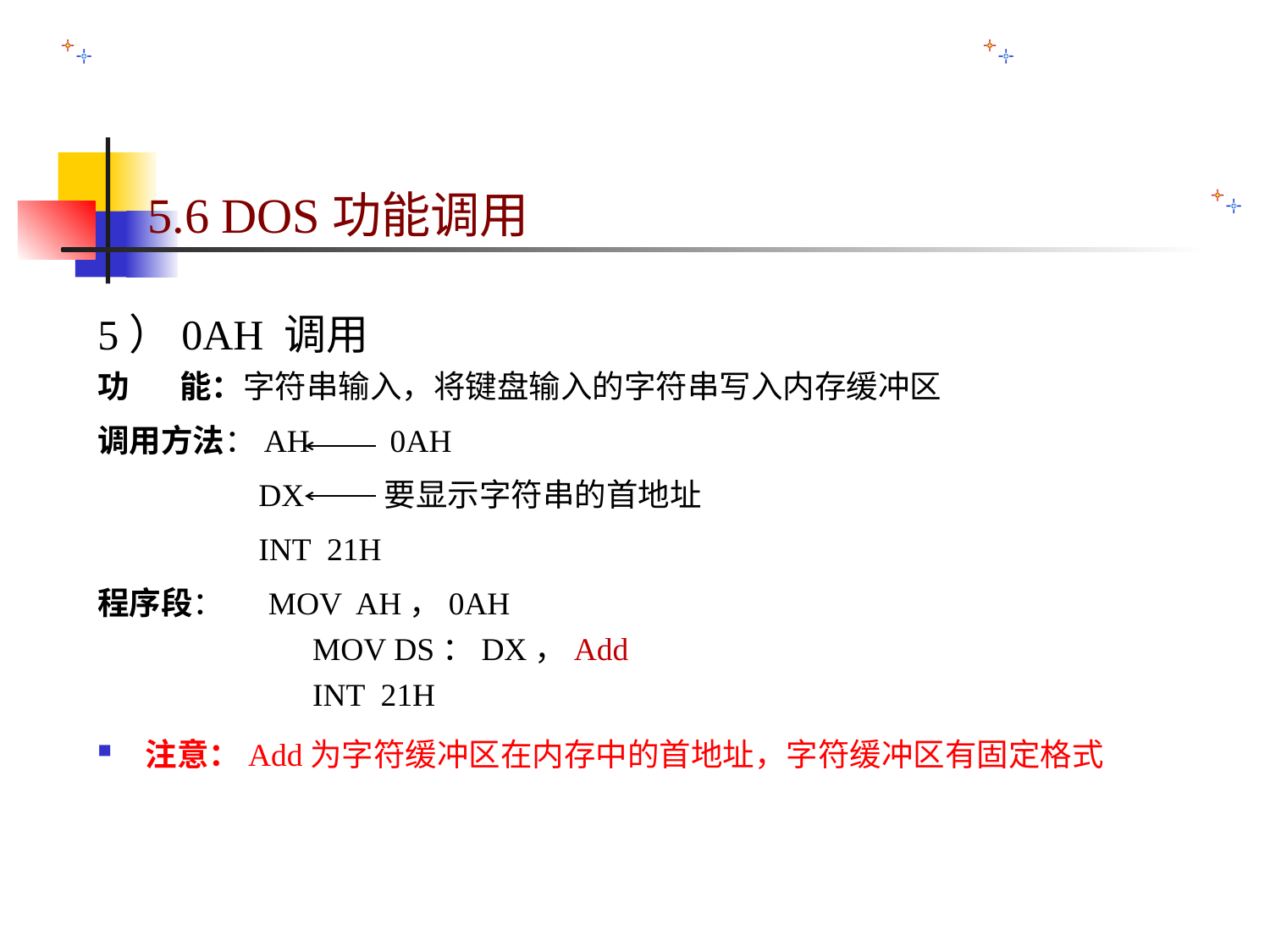

# 5.6 DOS功能调用
5）0AH 调用
功       能：字符串输入，将键盘输入的字符串写入内存缓冲区
调用方法：AH          0AH
                    DX         要显示字符串的首地址
                    INT  21H
程序段：     MOV  AH，0AH
		     MOV DS：DX，Add
       	     INT  21H
注意：Add为字符缓冲区在内存中的首地址，字符缓冲区有固定格式